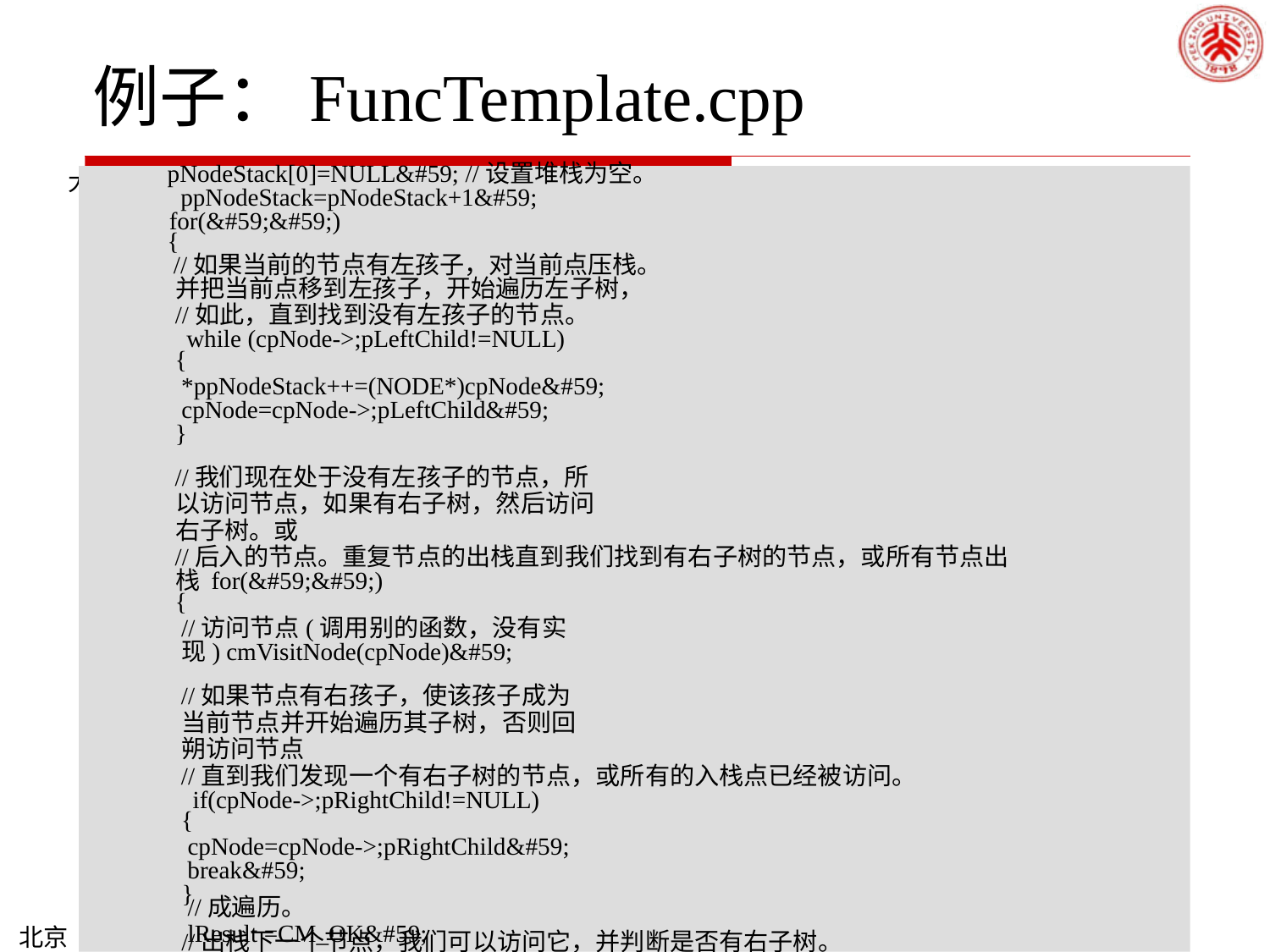

# 例子：FuncTemplate.cpp

pNodeStack[0]=NULL&#59; //设置堆栈为空。 ppNodeStack=pNodeStack+1&#59; for(&#59;&#59;)
{
//如果当前的节点有左孩子，对当前点压栈。并把当前点移到左孩子，开始遍历左子树，
//如此，直到找到没有左孩子的节点。 while (cpNode->;pLeftChild!=NULL)
{
*ppNodeStack++=(NODE*)cpNode&#59; cpNode=cpNode->;pLeftChild&#59;
}
//我们现在处于没有左孩子的节点，所以访问节点，如果有右子树，然后访问右子树。或
//后入的节点。重复节点的出栈直到我们找到有右子树的节点，或所有节点出栈 for(&#59;&#59;)
{
//访问节点(调用别的函数，没有实现) cmVisitNode(cpNode)&#59;
//如果节点有右孩子，使该孩子成为当前节点并开始遍历其子树，否则回朔访问节点
//直到我们发现一个有右子树的节点，或所有的入栈点已经被访问。 if(cpNode->;pRightChild!=NULL)
{
cpNode=cpNode->;pRightChild&#59; break&#59;
}

//出栈下一个节点，我们可以访问它，并判断是否有右子树。 if((cpNode=*(--ppNodeStack))==NULL)
{
//栈为空并且当前节点没有右子树，完
大学《程序设计实习》课程

//成遍历。
lResult =CM_OK&#59;
北京